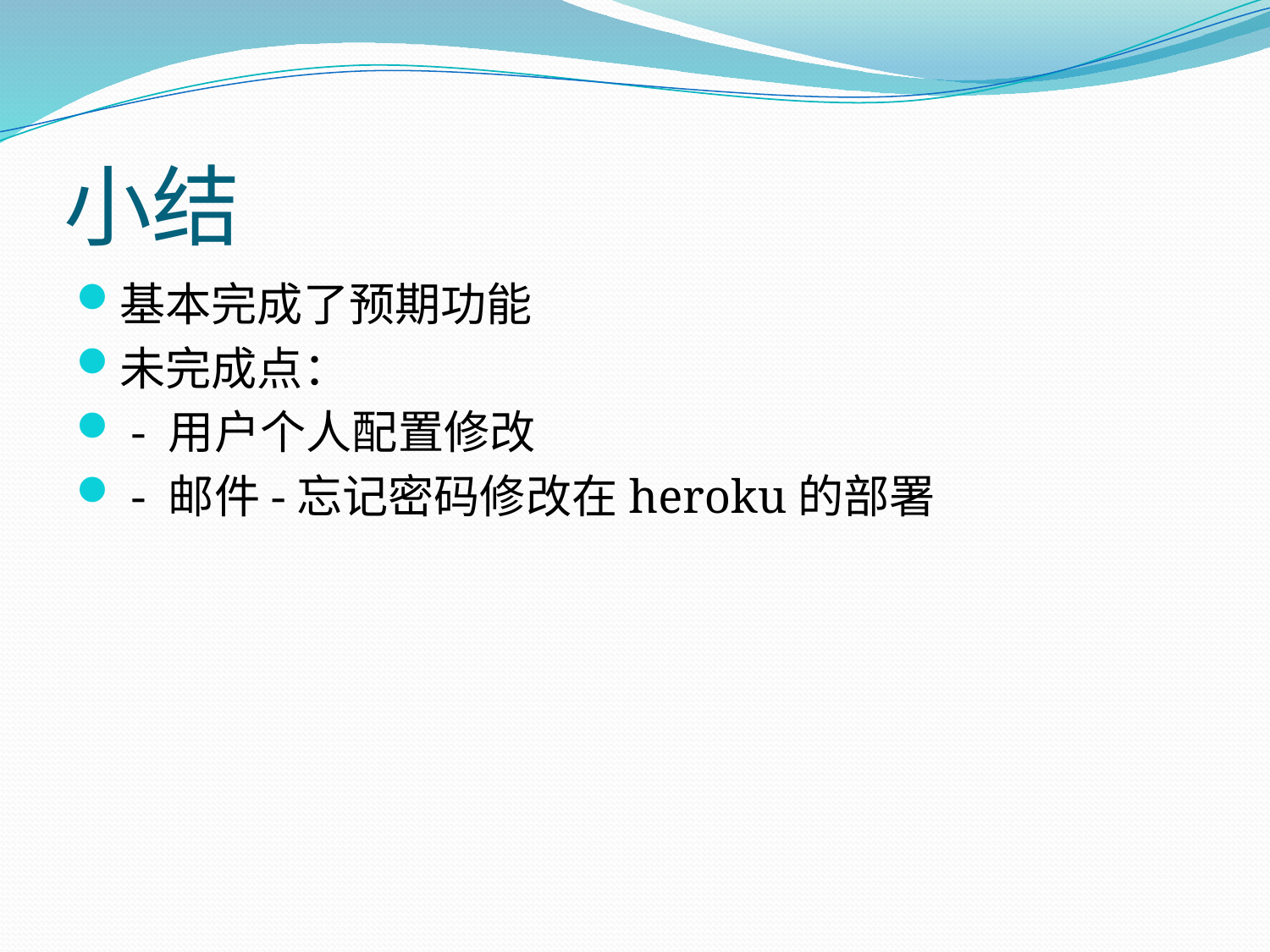

# 小结
基本完成了预期功能
未完成点：
 - 用户个人配置修改
 - 邮件-忘记密码修改在heroku的部署